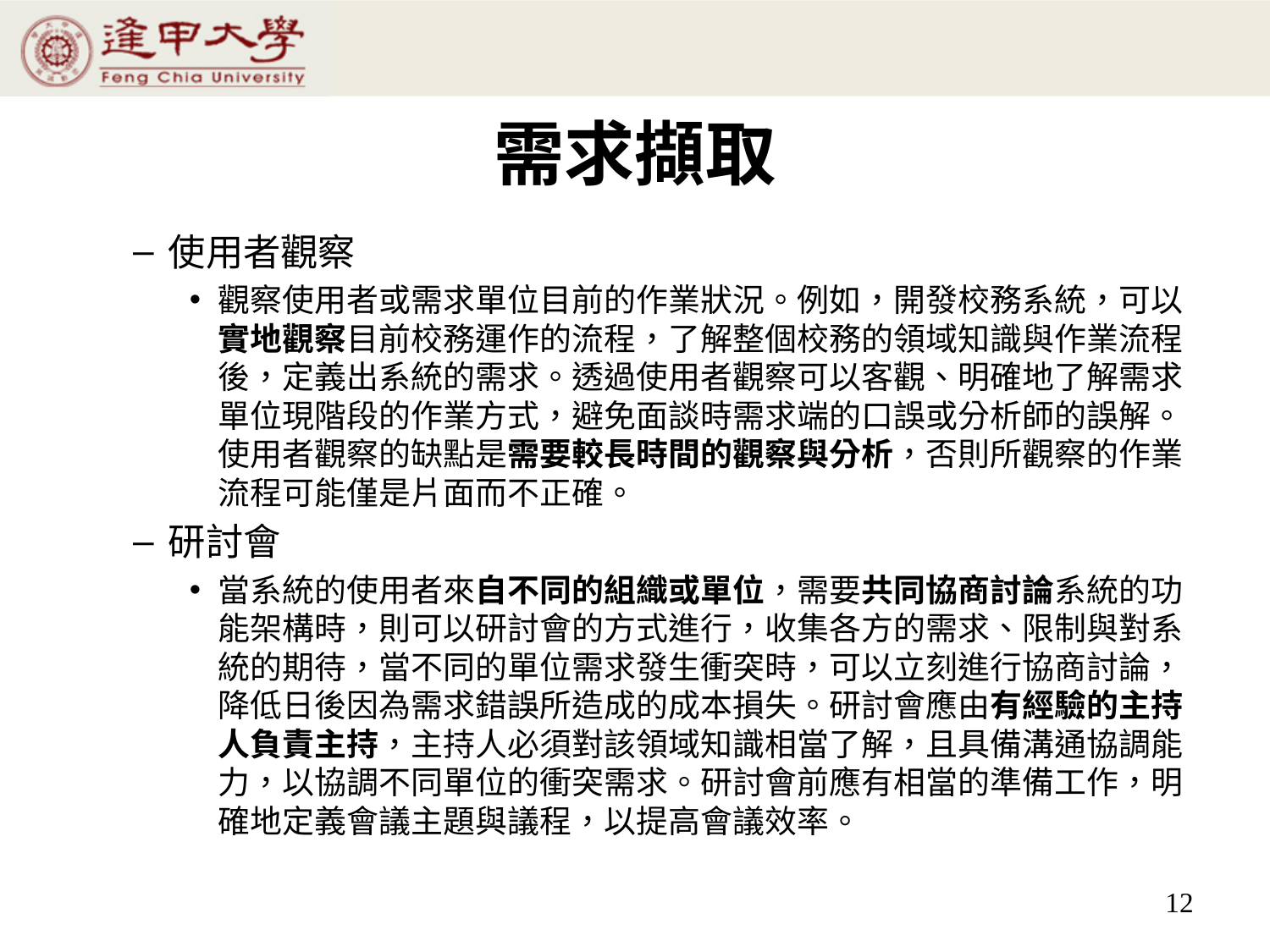

# 需求擷取
使用者觀察
觀察使用者或需求單位目前的作業狀況。例如，開發校務系統，可以實地觀察目前校務運作的流程，了解整個校務的領域知識與作業流程後，定義出系統的需求。透過使用者觀察可以客觀、明確地了解需求單位現階段的作業方式，避免面談時需求端的口誤或分析師的誤解。使用者觀察的缺點是需要較長時間的觀察與分析，否則所觀察的作業流程可能僅是片面而不正確。
研討會
當系統的使用者來自不同的組織或單位，需要共同協商討論系統的功能架構時，則可以研討會的方式進行，收集各方的需求、限制與對系統的期待，當不同的單位需求發生衝突時，可以立刻進行協商討論，降低日後因為需求錯誤所造成的成本損失。研討會應由有經驗的主持人負責主持，主持人必須對該領域知識相當了解，且具備溝通協調能力，以協調不同單位的衝突需求。研討會前應有相當的準備工作，明確地定義會議主題與議程，以提高會議效率。
12